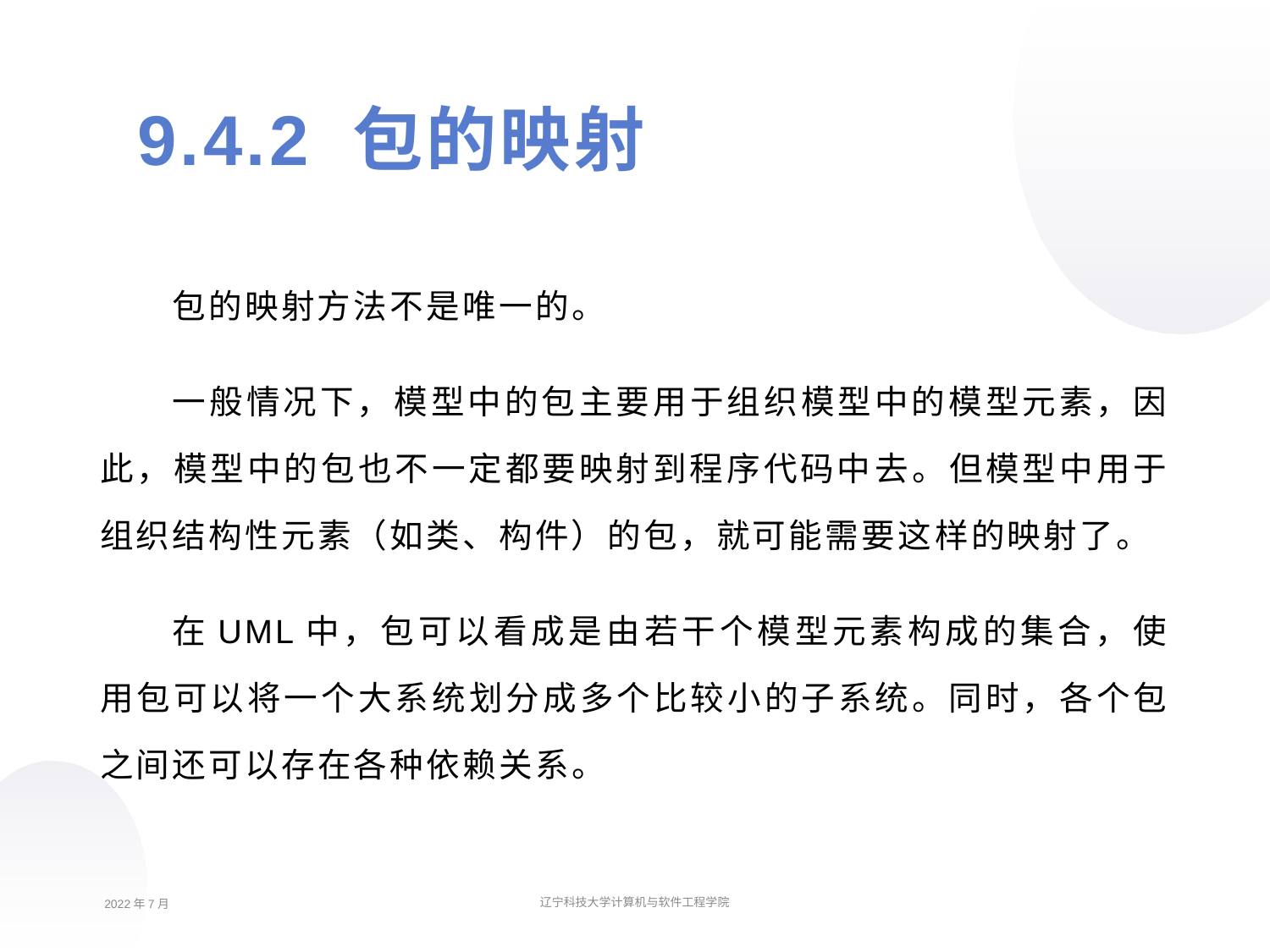

9.4.2 包的映射
包的映射方法不是唯一的。
一般情况下，模型中的包主要用于组织模型中的模型元素，因此，模型中的包也不一定都要映射到程序代码中去。但模型中用于组织结构性元素（如类、构件）的包，就可能需要这样的映射了。
在UML中，包可以看成是由若干个模型元素构成的集合，使用包可以将一个大系统划分成多个比较小的子系统。同时，各个包之间还可以存在各种依赖关系。

2022年7月
辽宁科技大学计算机与软件工程学院
71